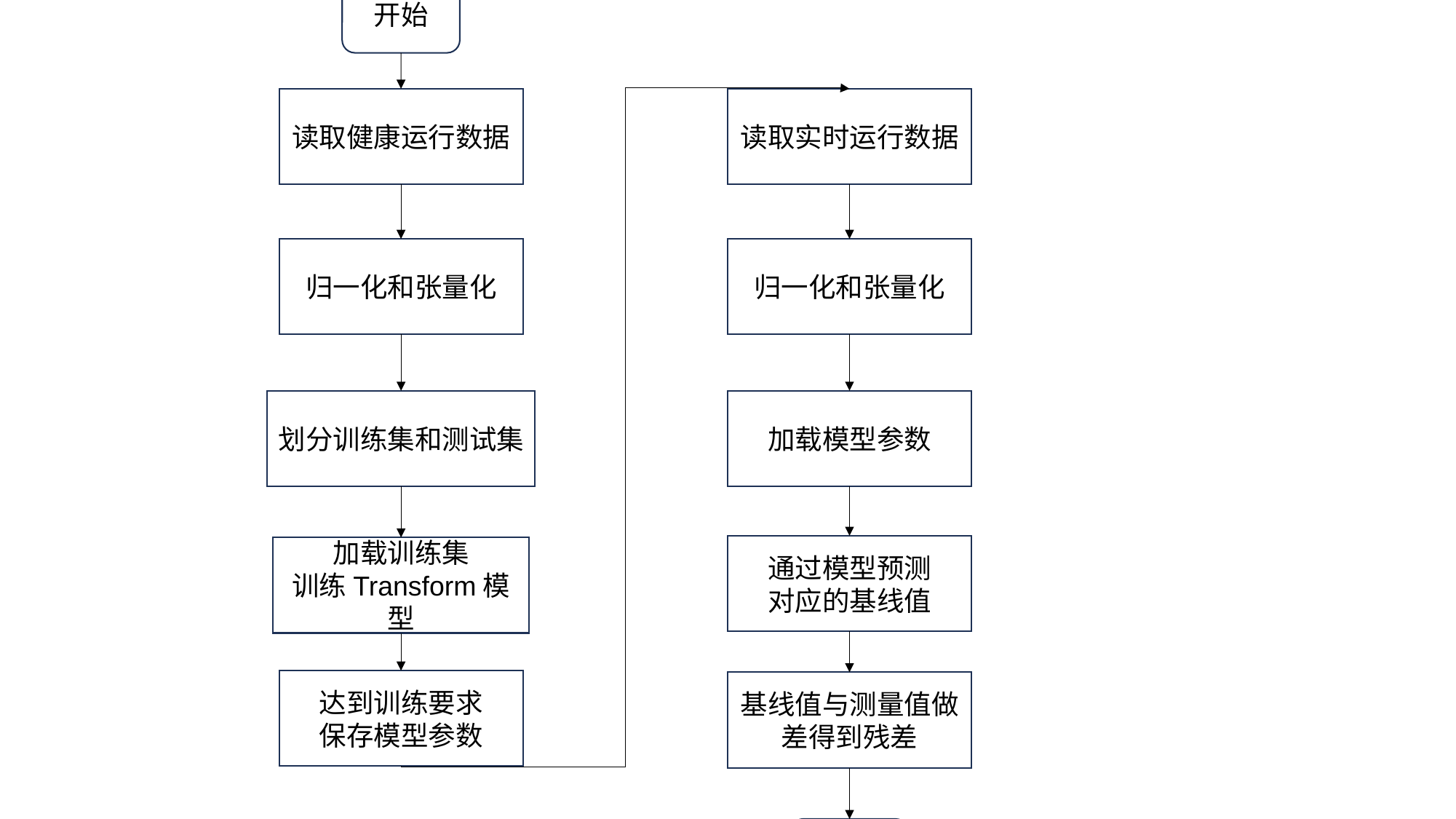

开始
读取健康运行数据
读取实时运行数据
归一化和张量化
归一化和张量化
划分训练集和测试集
加载模型参数
通过模型预测
对应的基线值
加载训练集
训练Transform模型
达到训练要求
保存模型参数
基线值与测量值做差得到残差
结束